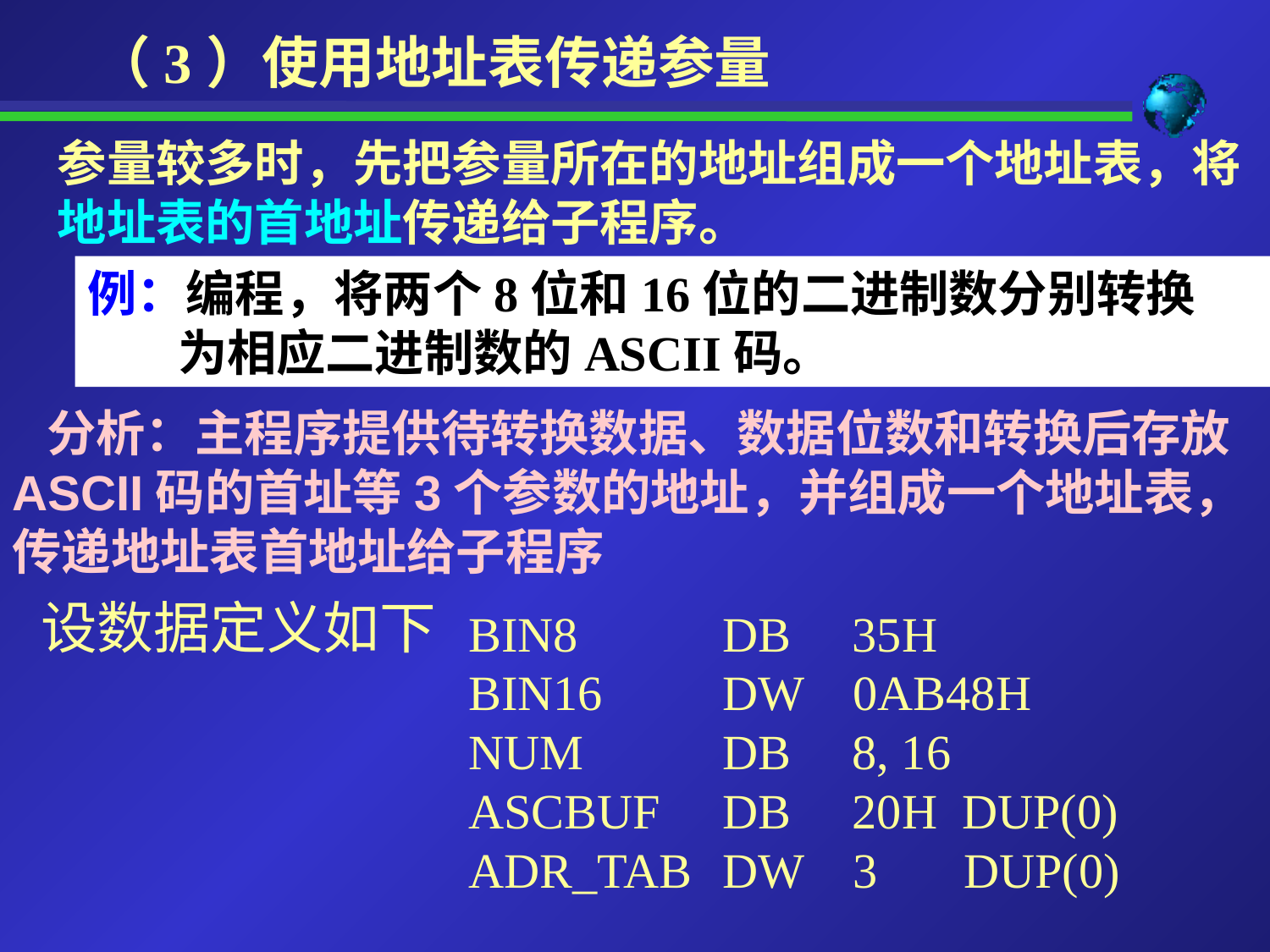

（3）使用地址表传递参量
参量较多时，先把参量所在的地址组成一个地址表，将地址表的首地址传递给子程序。
例：编程，将两个8位和16位的二进制数分别转换
       为相应二进制数的ASCII码。
  分析：主程序提供待转换数据、数据位数和转换后存放ASCII码的首址等3个参数的地址，并组成一个地址表，传递地址表首地址给子程序
设数据定义如下
BIN8      	DB     35H
BIN16    	DW    0AB48H
NUM      	DB     8, 16
ASCBUF   	DB     20H  DUP(0)
ADR_TAB	DW    3       DUP(0)
61